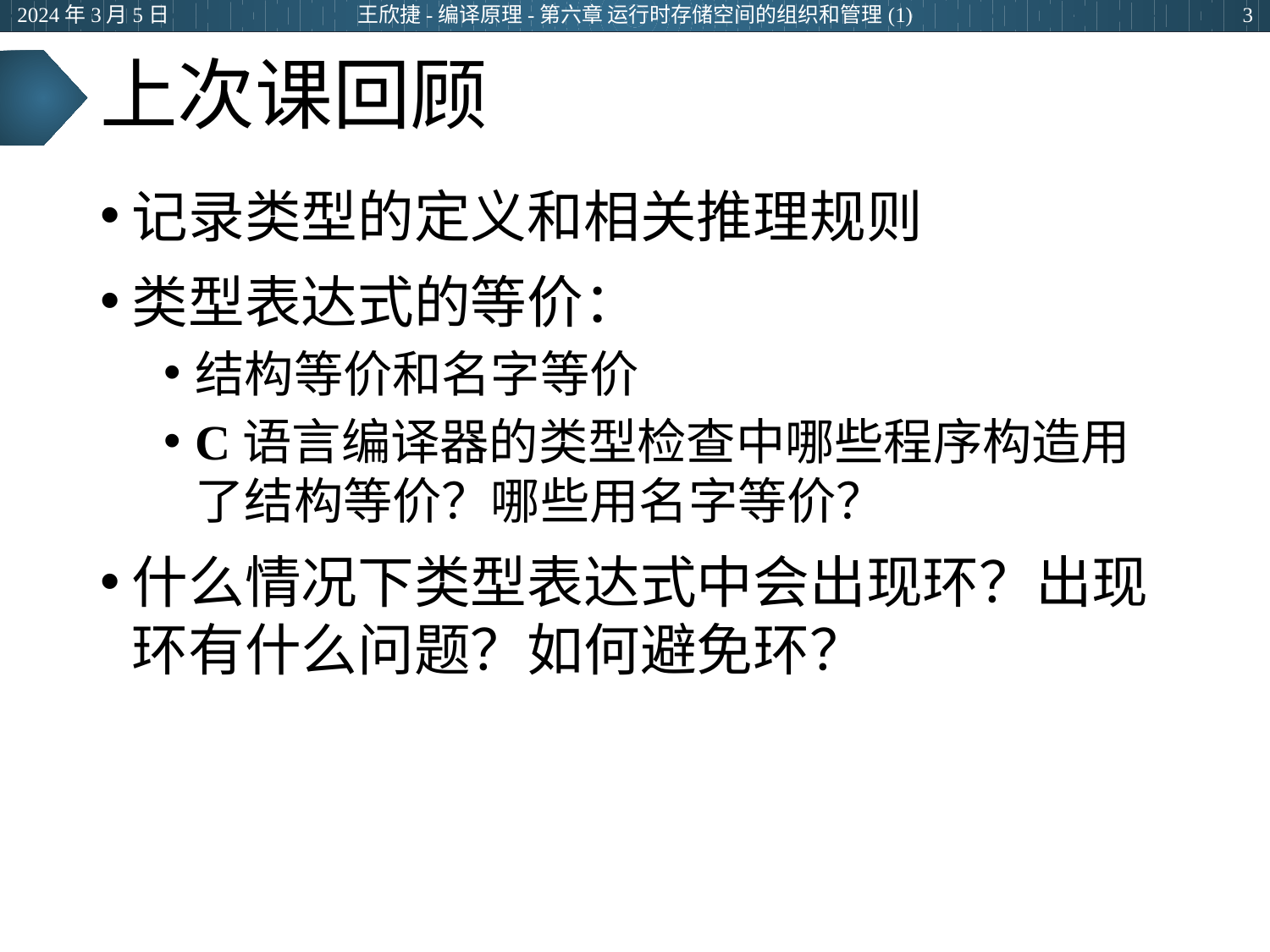

2024年3月5日
王欣捷-编译原理-第六章 运行时存储空间的组织和管理(1)
3
# 上次课回顾
记录类型的定义和相关推理规则
类型表达式的等价：
结构等价和名字等价
C语言编译器的类型检查中哪些程序构造用了结构等价？哪些用名字等价？
什么情况下类型表达式中会出现环？出现环有什么问题？如何避免环？